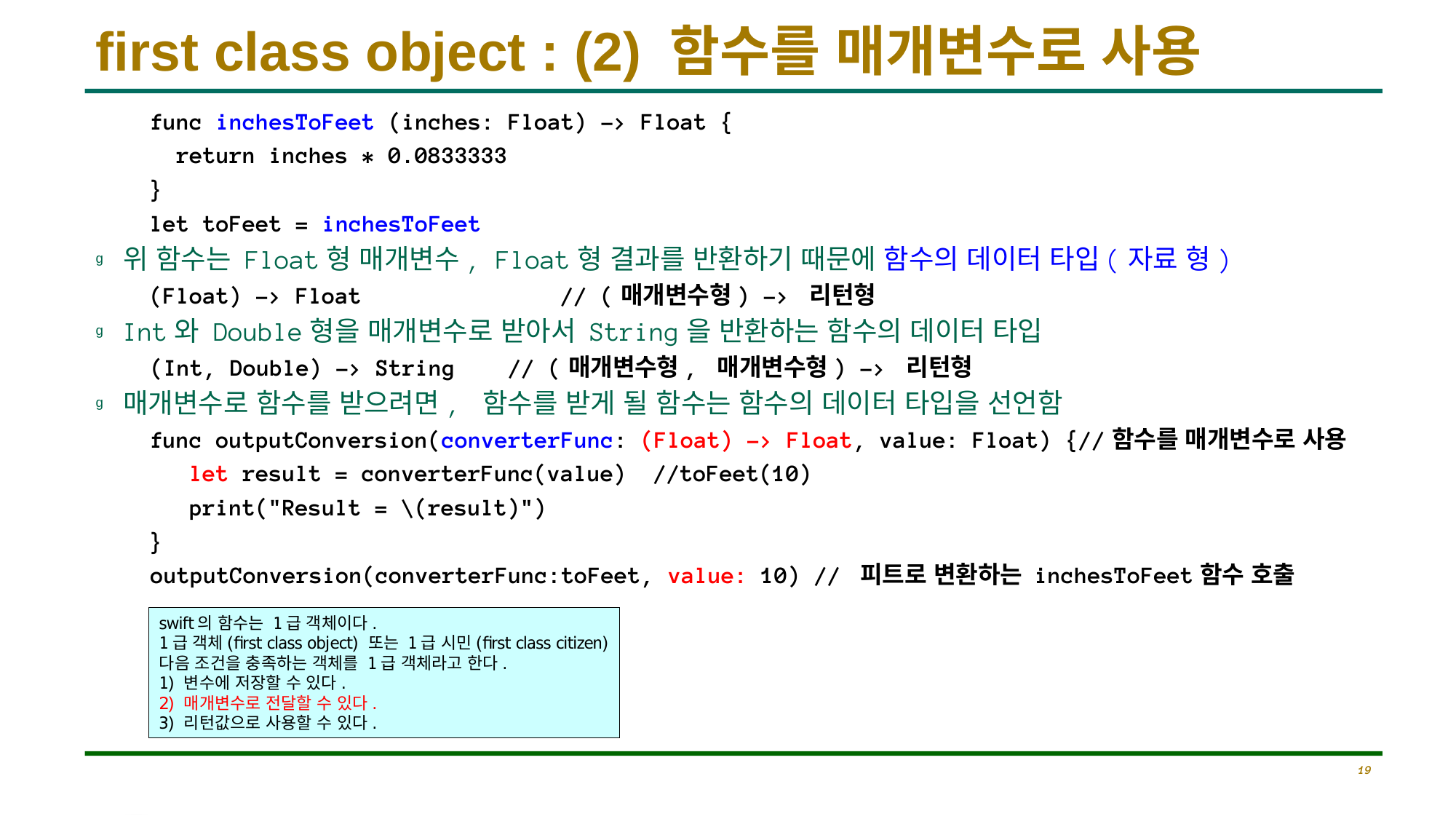

# first class object : (2) 함수를 매개변수로 사용
func inchesToFeet (inches: Float) -> Float {
  return inches * 0.0833333
}
let toFeet = inchesToFeet
위 함수는 Float형 매개변수, Float형 결과를 반환하기 때문에 함수의 데이터 타입(자료 형)
(Float) -> Float               // (매개변수형) -> 리턴형
Int와 Double형을 매개변수로 받아서 String을 반환하는 함수의 데이터 타입
(Int, Double) -> String    // (매개변수형, 매개변수형) -> 리턴형
매개변수로 함수를 받으려면, 함수를 받게 될 함수는 함수의 데이터 타입을 선언함
func outputConversion(converterFunc: (Float) -> Float, value: Float) {//함수를 매개변수로 사용
   let result = converterFunc(value)  //toFeet(10)
   print("Result = \(result)")
}
outputConversion(converterFunc:toFeet, value: 10) // 피트로 변환하는 inchesToFeet함수 호출

swift의 함수는 1급 객체이다.
1급 객체(first class object) 또는 1급 시민(first class citizen)
다음 조건을 충족하는 객체를 1급 객체라고 한다.
1) 변수에 저장할 수 있다.
2) 매개변수로 전달할 수 있다.
3) 리턴값으로 사용할 수 있다.